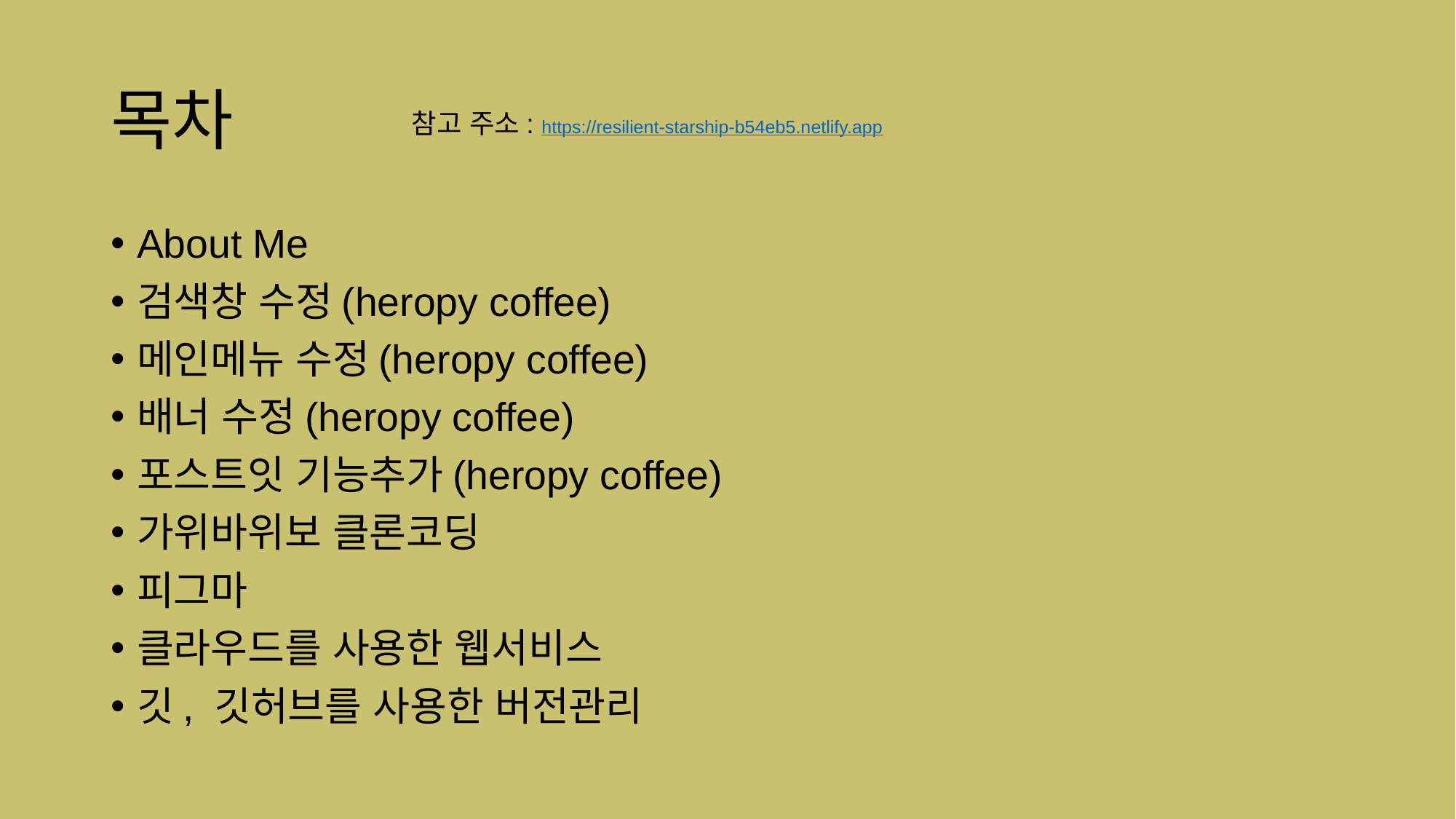

# 목차
참고 주소: https://resilient-starship-b54eb5.netlify.app
About Me
검색창 수정(heropy coffee)
메인메뉴 수정(heropy coffee)
배너 수정(heropy coffee)
포스트잇 기능추가(heropy coffee)
가위바위보 클론코딩
피그마
클라우드를 사용한 웹서비스
깃, 깃허브를 사용한 버전관리